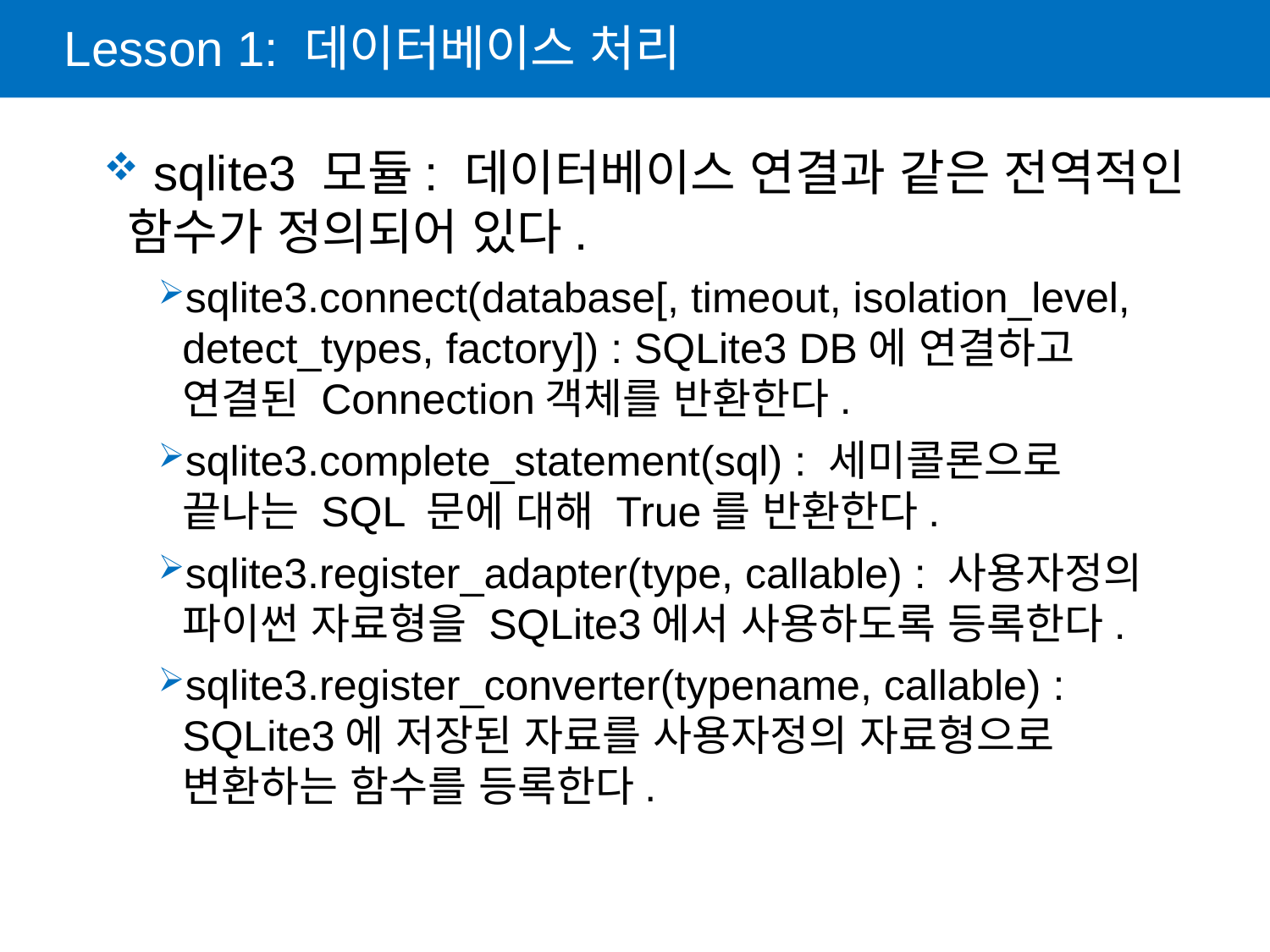

# Lesson 1: 데이터베이스 처리
 sqlite3 모듈: 데이터베이스 연결과 같은 전역적인 함수가 정의되어 있다.
sqlite3.connect(database[, timeout, isolation_level, detect_types, factory]) : SQLite3 DB에 연결하고 연결된 Connection객체를 반환한다.
sqlite3.complete_statement(sql) : 세미콜론으로
끝나는 SQL 문에 대해 True를 반환한다.
sqlite3.register_adapter(type, callable) : 사용자정의 파이썬 자료형을 SQLite3에서 사용하도록 등록한다.
sqlite3.register_converter(typename, callable) : SQLite3에 저장된 자료를 사용자정의 자료형으로 변환하는 함수를 등록한다.